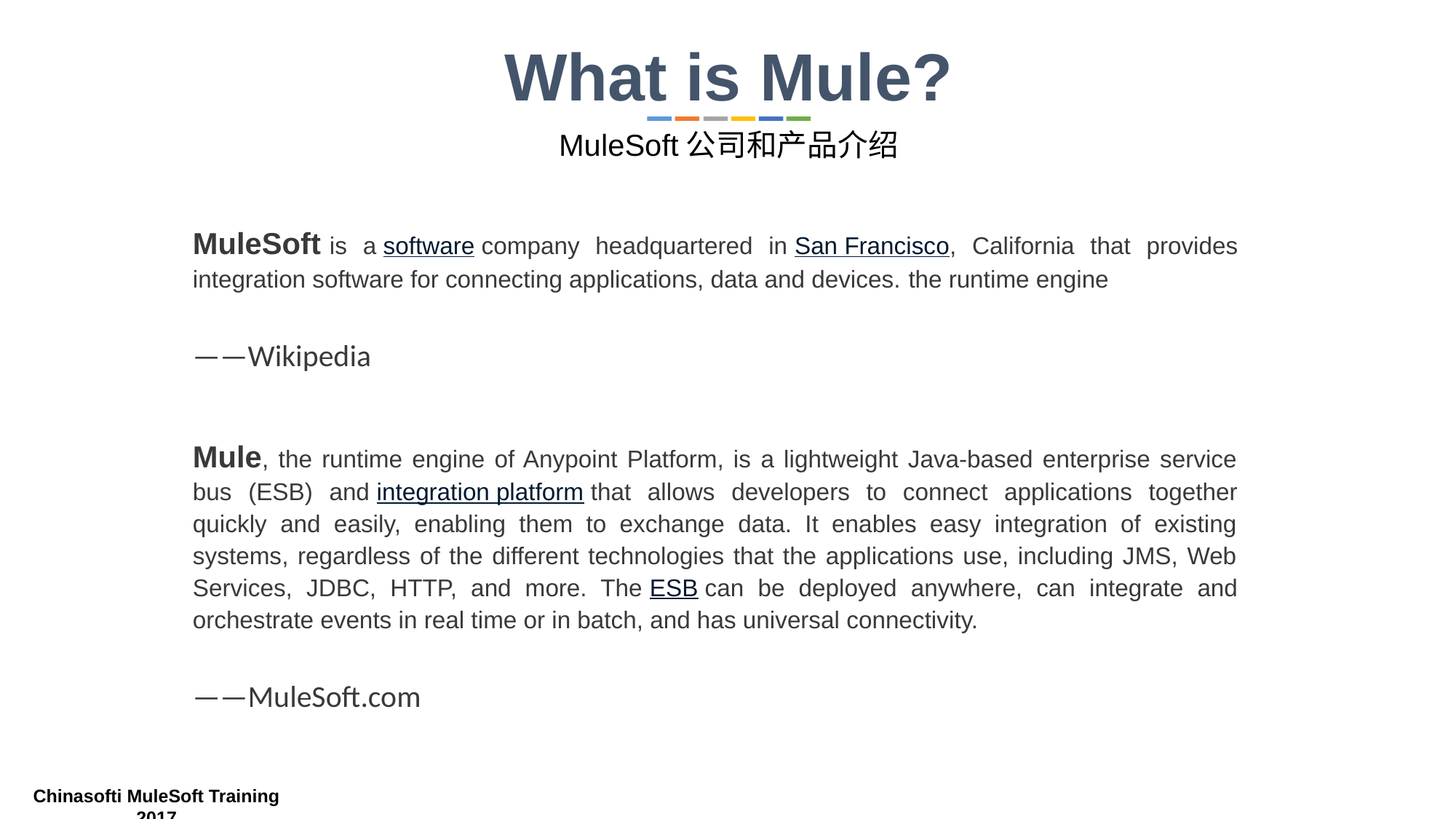

What is Mule?

MuleSoft公司和产品介绍
MuleSoft is a software company headquartered in San Francisco, California that provides integration software for connecting applications, data and devices. the runtime engine

——Wikipedia
Mule, the runtime engine of Anypoint Platform, is a lightweight Java-based enterprise service bus (ESB) and integration platform that allows developers to connect applications together quickly and easily, enabling them to exchange data. It enables easy integration of existing systems, regardless of the different technologies that the applications use, including JMS, Web Services, JDBC, HTTP, and more. The ESB can be deployed anywhere, can integrate and orchestrate events in real time or in batch, and has universal connectivity.

——MuleSoft.com
Chinasofti MuleSoft Training 2017